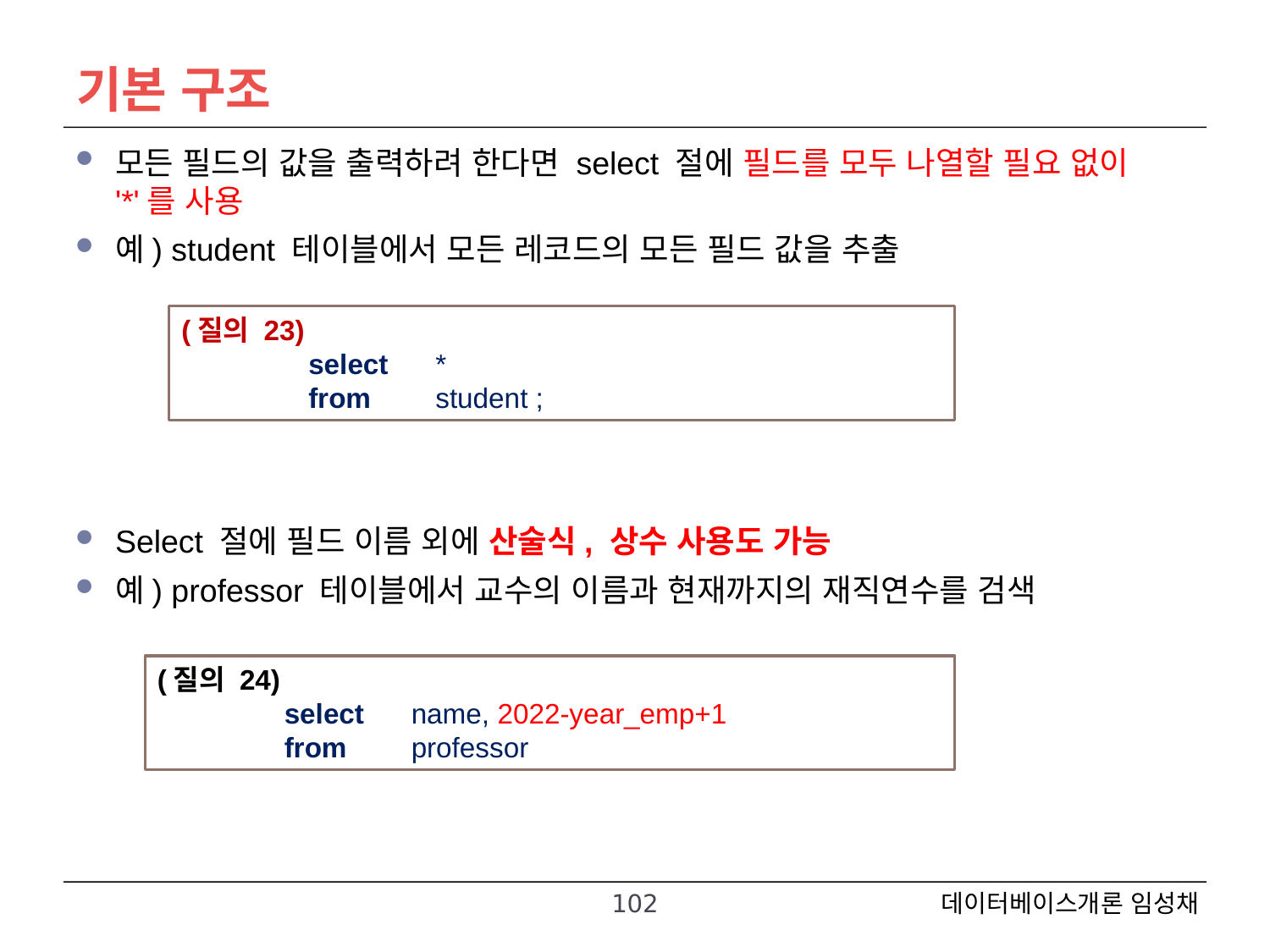

# 기본 구조
모든 필드의 값을 출력하려 한다면 select 절에 필드를 모두 나열할 필요 없이  '*'를 사용
예) student 테이블에서 모든 레코드의 모든 필드 값을 추출

Select 절에 필드 이름 외에 산술식, 상수 사용도 가능
예) professor 테이블에서 교수의 이름과 현재까지의 재직연수를 검색

(질의 23)
	select 	*
	from 	student ;
(질의 24)
	select 	name, 2022-year_emp+1
	from 	professor
102
데이터베이스개론 임성채